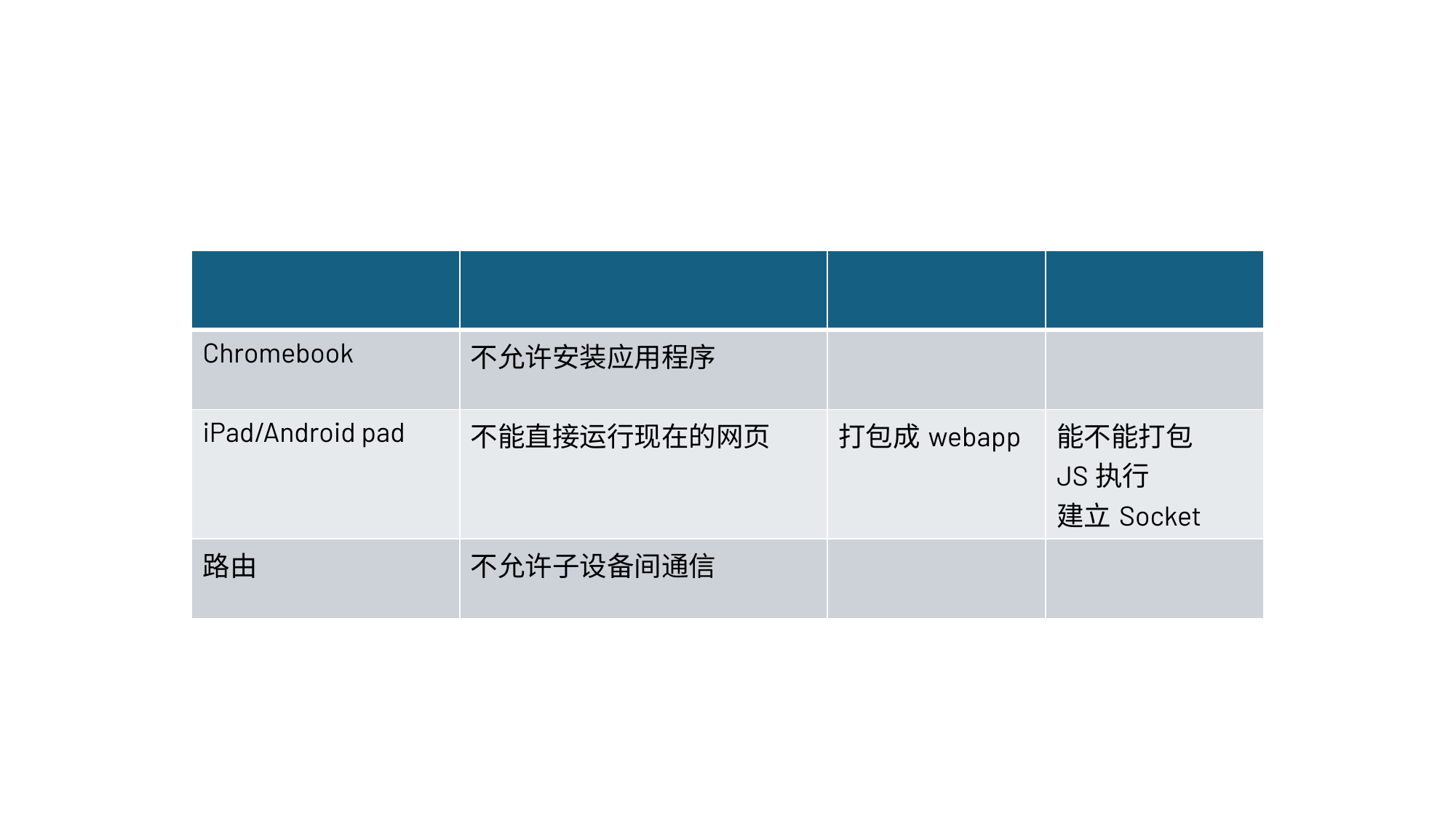

|  |  |  |  |
| --- | --- | --- | --- |
| Chromebook | 不允许安装应用程序 |  |  |
| iPad/Android pad | 不能直接运行现在的网页 | 打包成webapp | 能不能打包 JS执行 建立Socket |
| 路由 | 不允许子设备间通信 |  |  |